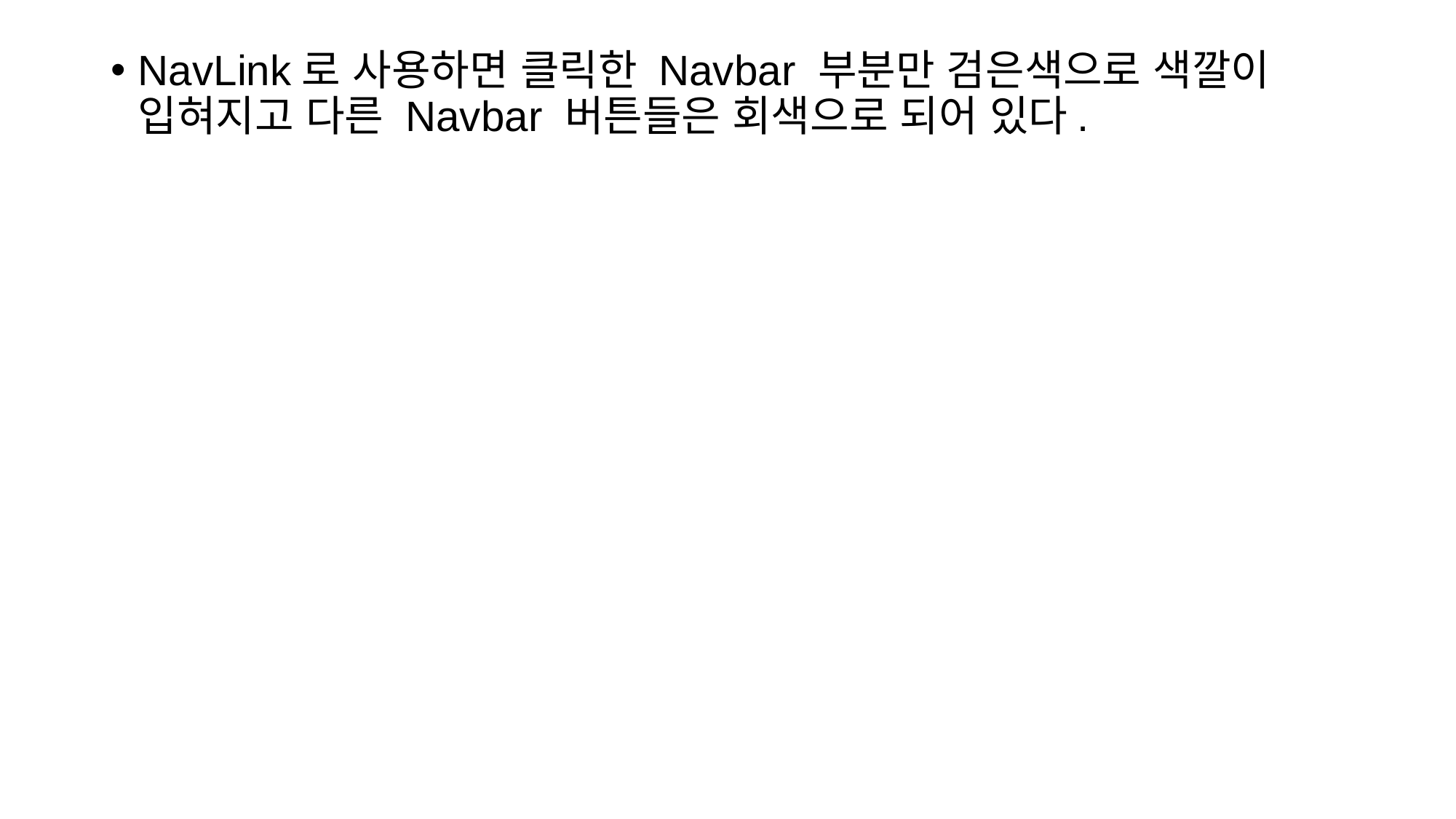

NavLink로 사용하면 클릭한 Navbar 부분만 검은색으로 색깔이 입혀지고 다른 Navbar 버튼들은 회색으로 되어 있다.